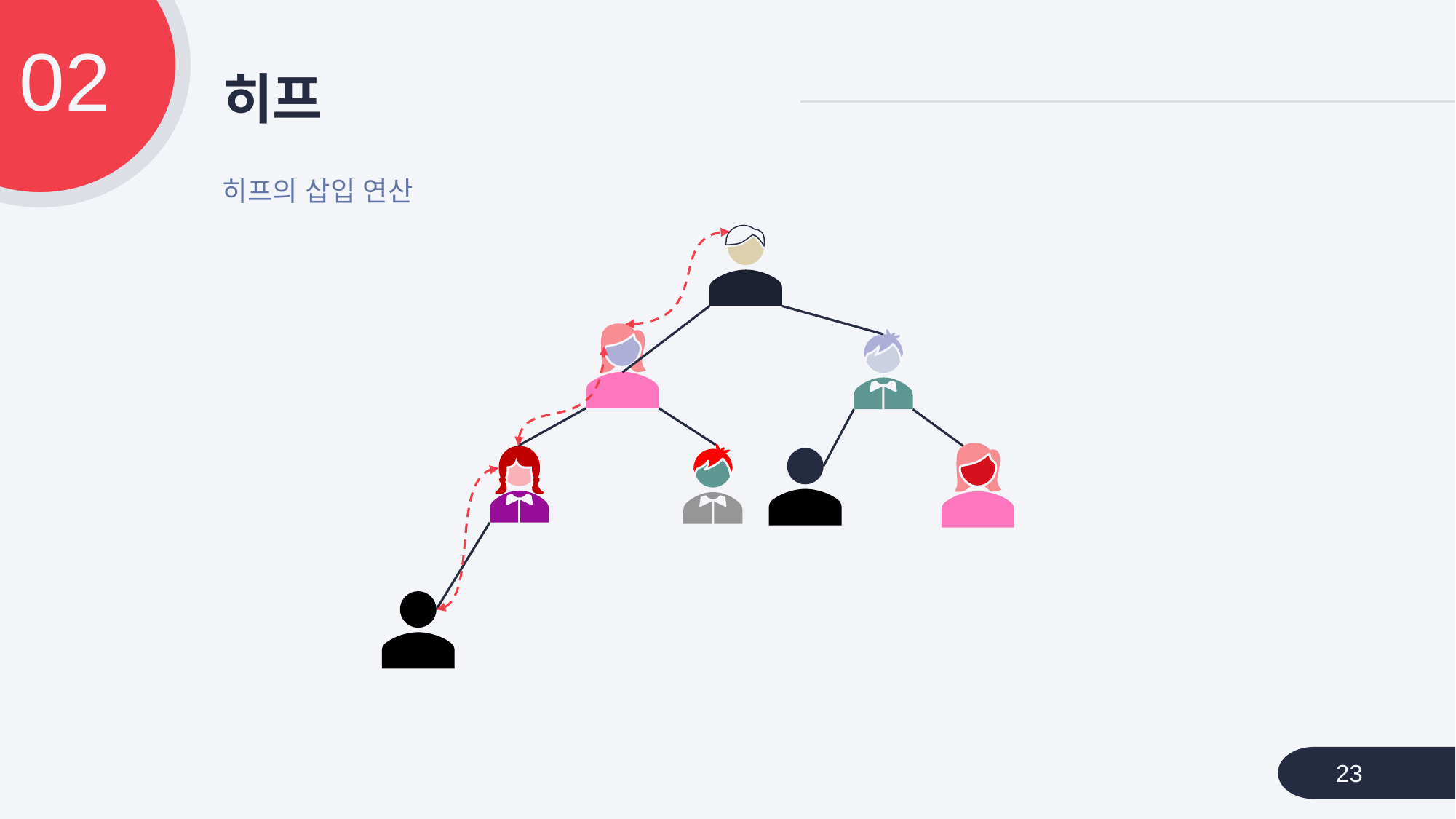

02
# 히프
히프의 삽입 연산

23